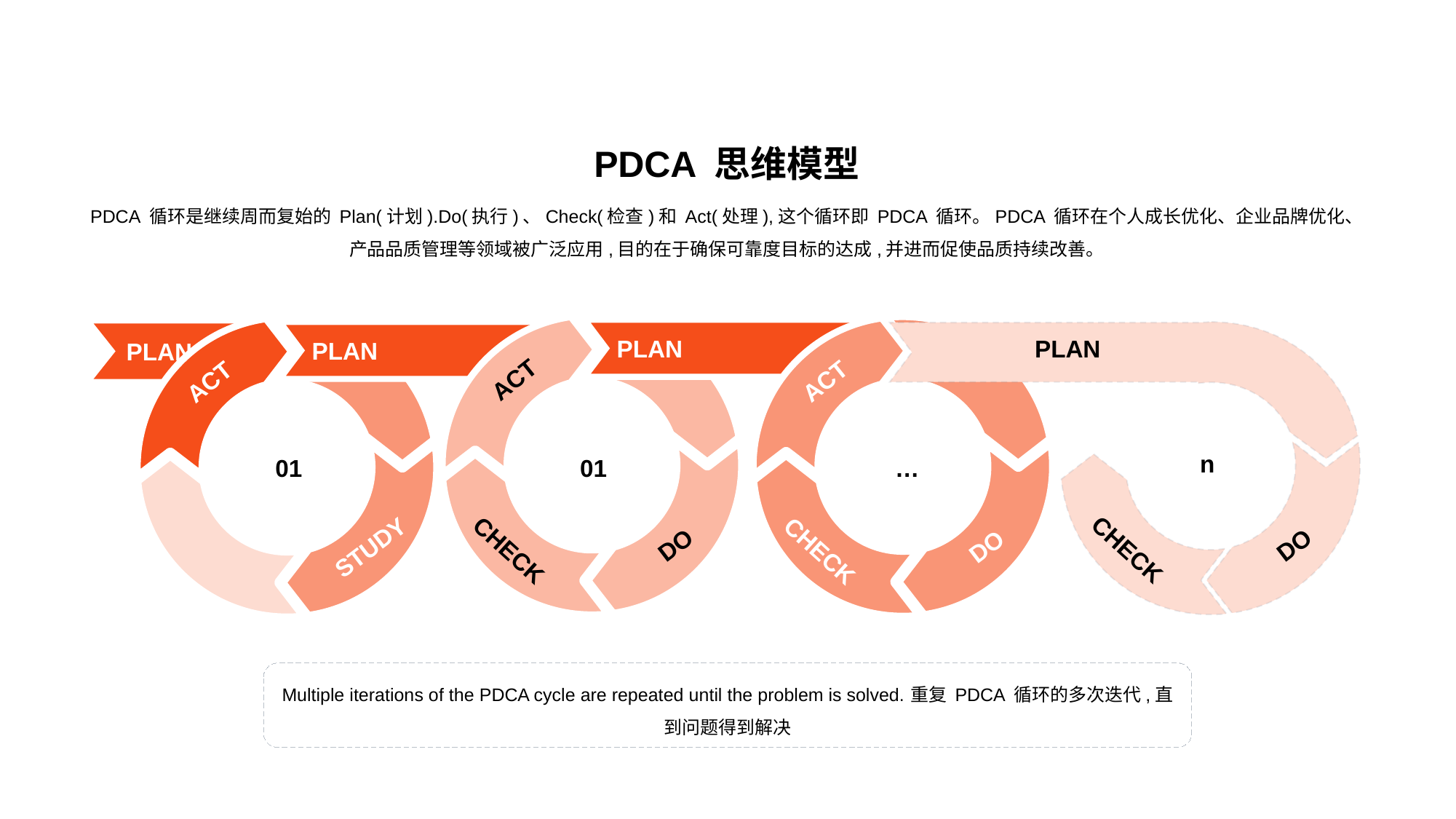

PDCA 思维模型
PDCA 循环是继续周而复始的 Plan(计划).Do(执行)、Check(检查)和 Act(处理),这个循环即 PDCA 循环。PDCA 循环在个人成长优化、企业品牌优化、产品品质管理等领域被广泛应用,目的在于确保可靠度目标的达成,并进而促使品质持续改善。

ACT

DO
CHECK

PLAN

ACT

DO
CHECK

ACT

STUDY

PLAN
PLAN

PLAN
n
01
01
…

DO
CHECK
Multiple iterations of the PDCA cycle are repeated until the problem is solved.重复 PDCA 循环的多次迭代,直到问题得到解决